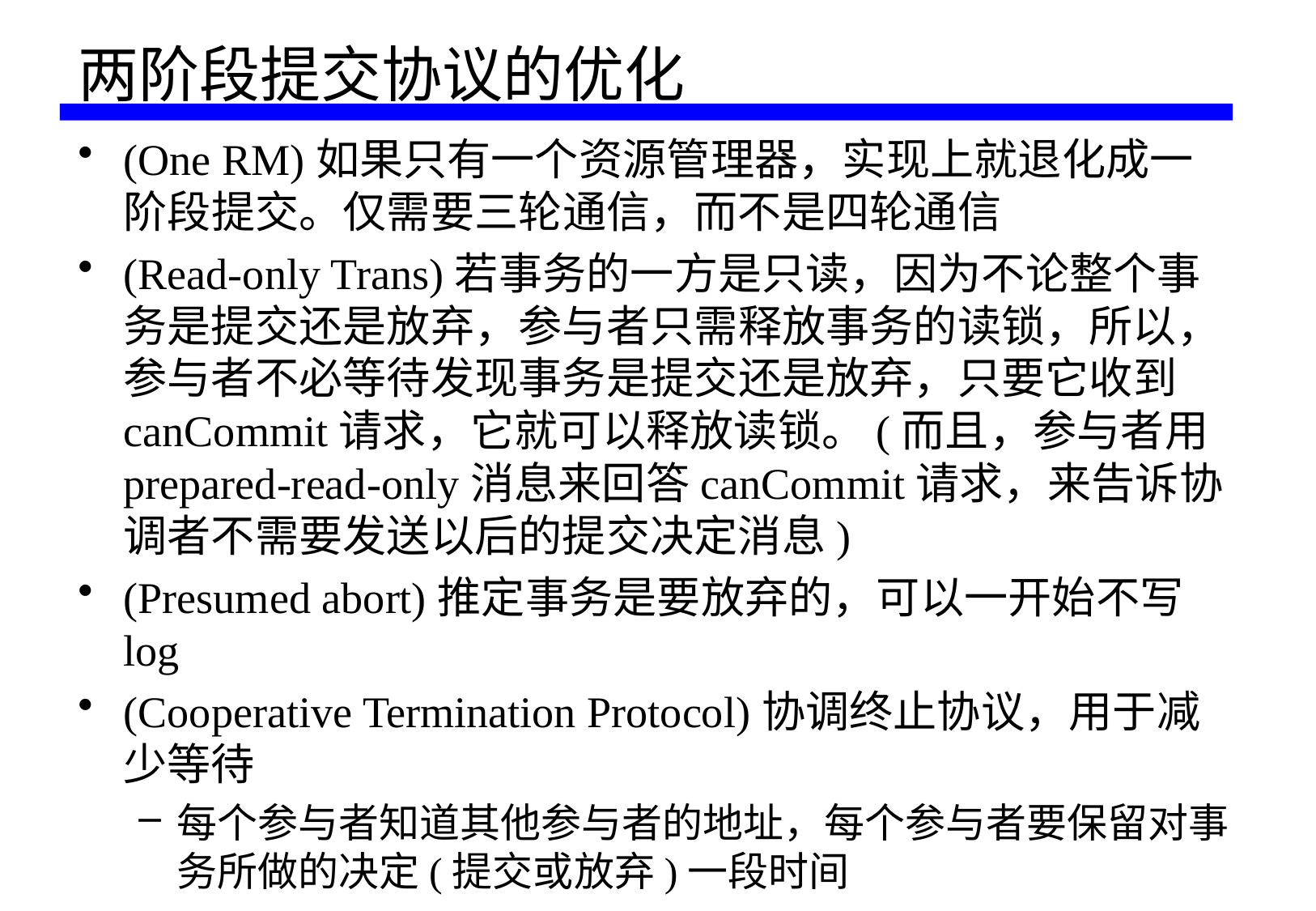

# 两阶段提交协议的优化
(One RM)如果只有一个资源管理器，实现上就退化成一阶段提交。仅需要三轮通信，而不是四轮通信
(Read-only Trans)若事务的一方是只读，因为不论整个事务是提交还是放弃，参与者只需释放事务的读锁，所以，参与者不必等待发现事务是提交还是放弃，只要它收到canCommit请求，它就可以释放读锁。(而且，参与者用prepared-read-only消息来回答canCommit请求，来告诉协调者不需要发送以后的提交决定消息)
(Presumed abort)推定事务是要放弃的，可以一开始不写log
(Cooperative Termination Protocol)协调终止协议，用于减少等待
每个参与者知道其他参与者的地址，每个参与者要保留对事务所做的决定(提交或放弃)一段时间